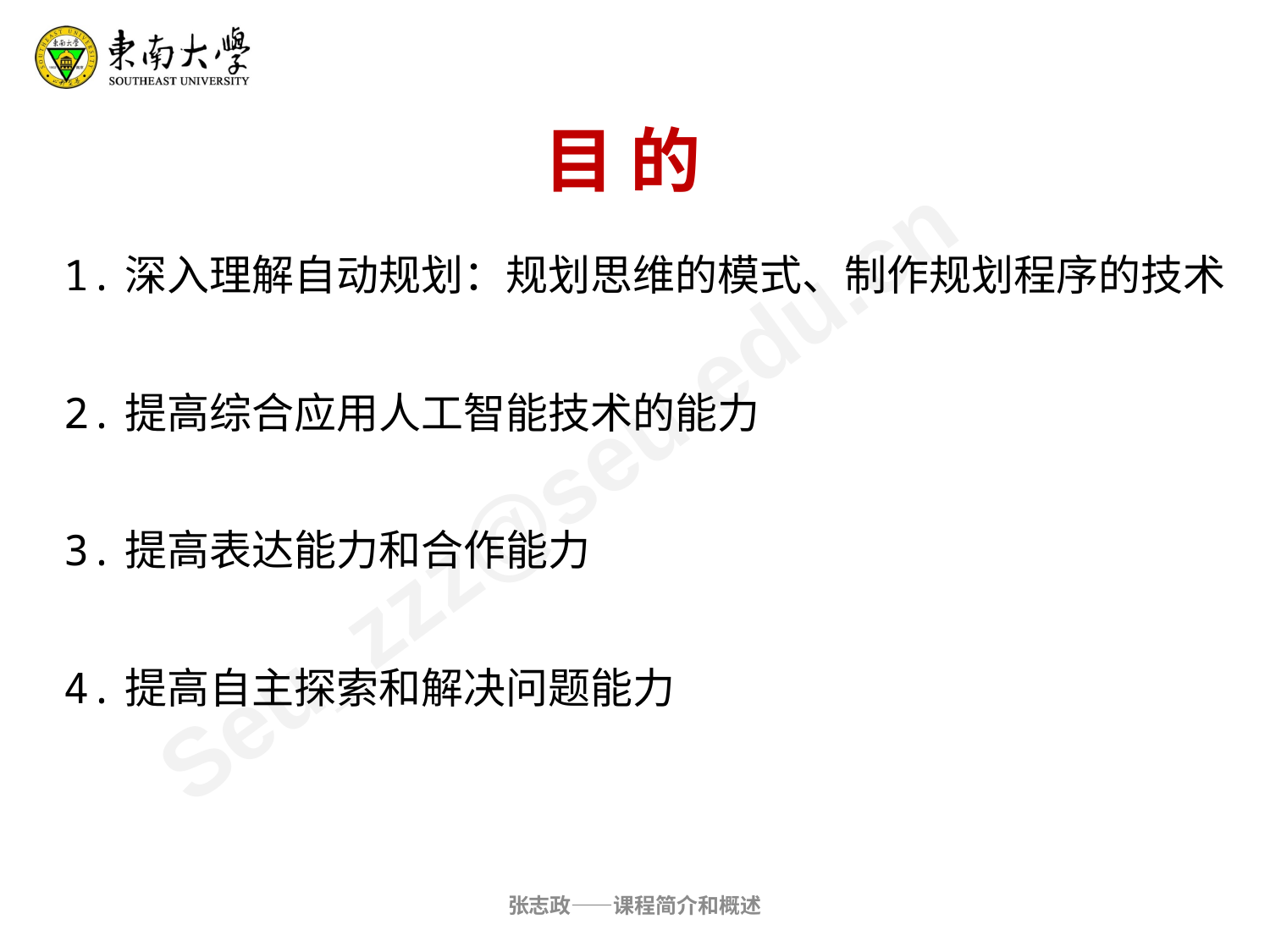

目 的
1.深入理解自动规划：规划思维的模式、制作规划程序的技术
2.提高综合应用人工智能技术的能力
3.提高表达能力和合作能力
4.提高自主探索和解决问题能力

张志政——课程简介和概述
28